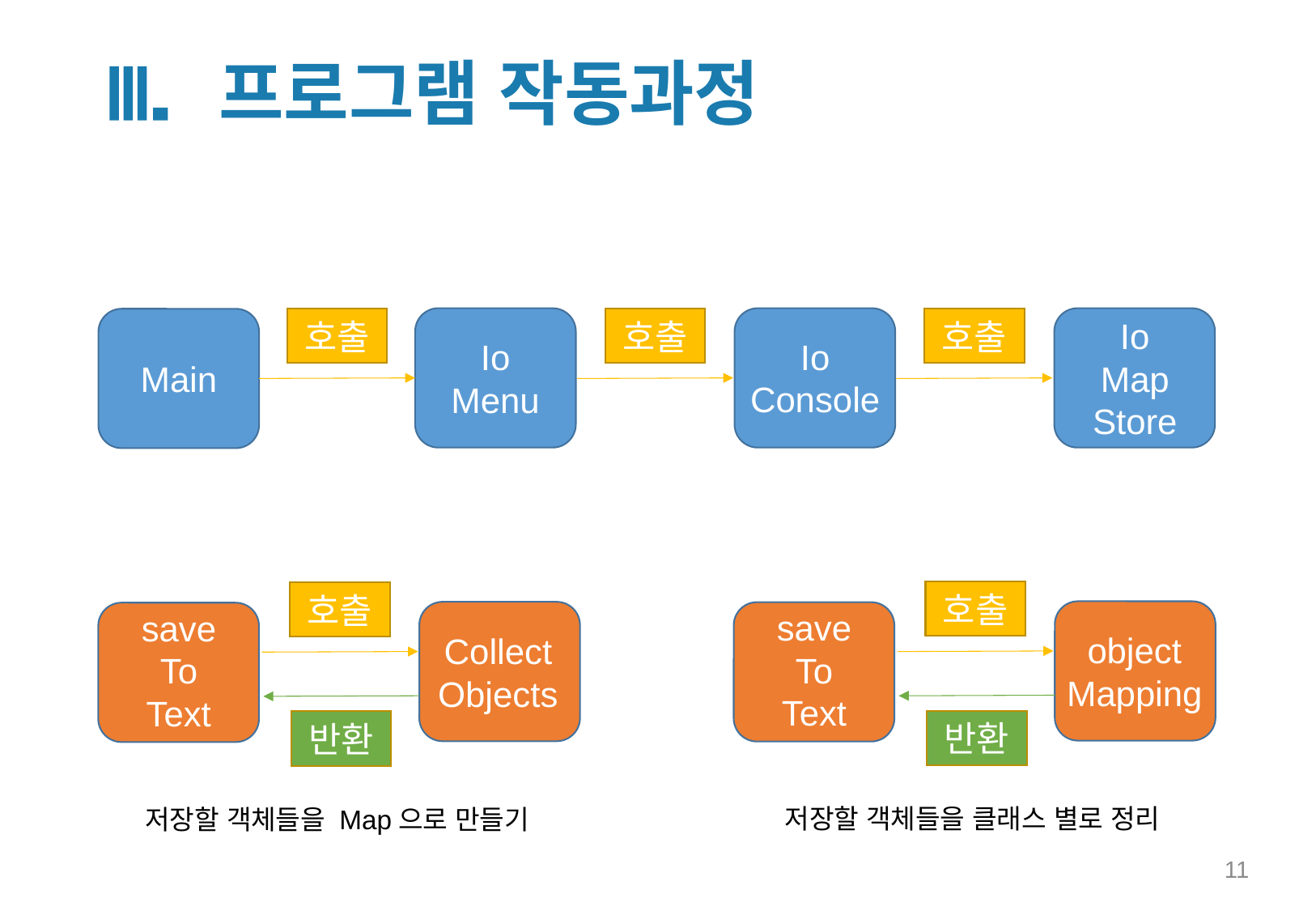

Ⅲ.  프로그램 작동과정
호출
Io
Menu
호출

Io
Console
호출

Io
Map
Store
Main

호출
save
To
Text

object
Mapping
반환
저장할 객체들을 클래스 별로 정리
호출
save
To
Text

Collect
Objects
반환
저장할 객체들을 Map으로 만들기
11